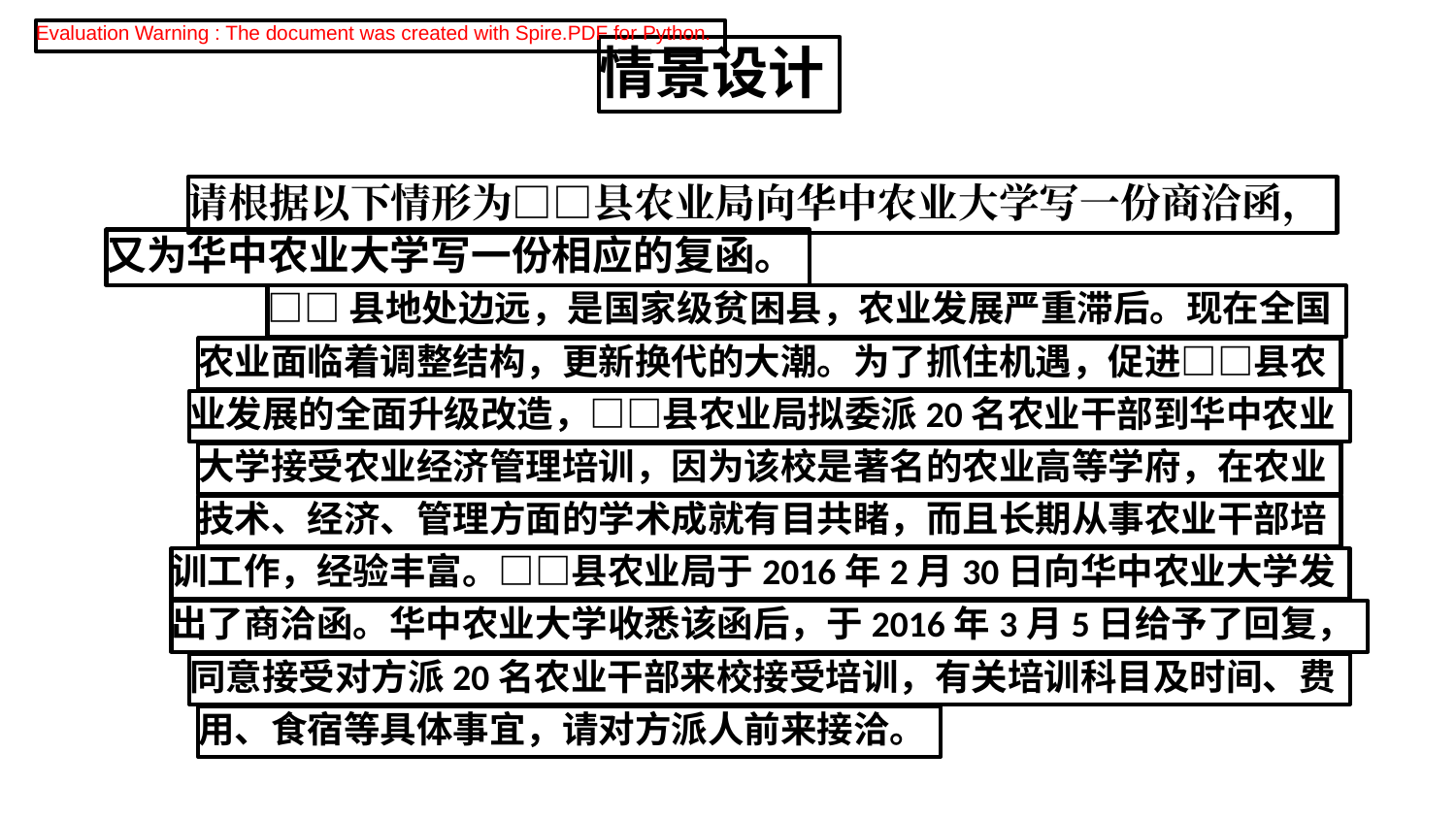

Evaluation Warning : The document was created with Spire.PDF for Python.
情景设计
请根据以下情形为□□县农业局向华中农业大学写一份商洽函，
又为华中农业大学写一份相应的复函。
□□县地处边远，是国家级贫困县，农业发展严重滞后。现在全国
农业面临着调整结构，更新换代的大潮。为了抓住机遇，促进□□县农
业发展的全面升级改造，□□县农业局拟委派20名农业干部到华中农业
大学接受农业经济管理培训，因为该校是著名的农业高等学府，在农业
技术、经济、管理方面的学术成就有目共睹，而且长期从事农业干部培
训工作，经验丰富。□□县农业局于2016年2月30日向华中农业大学发
出了商洽函。华中农业大学收悉该函后，于2016年3月5日给予了回复，
同意接受对方派20名农业干部来校接受培训，有关培训科目及时间、费
用、食宿等具体事宜，请对方派人前来接洽。